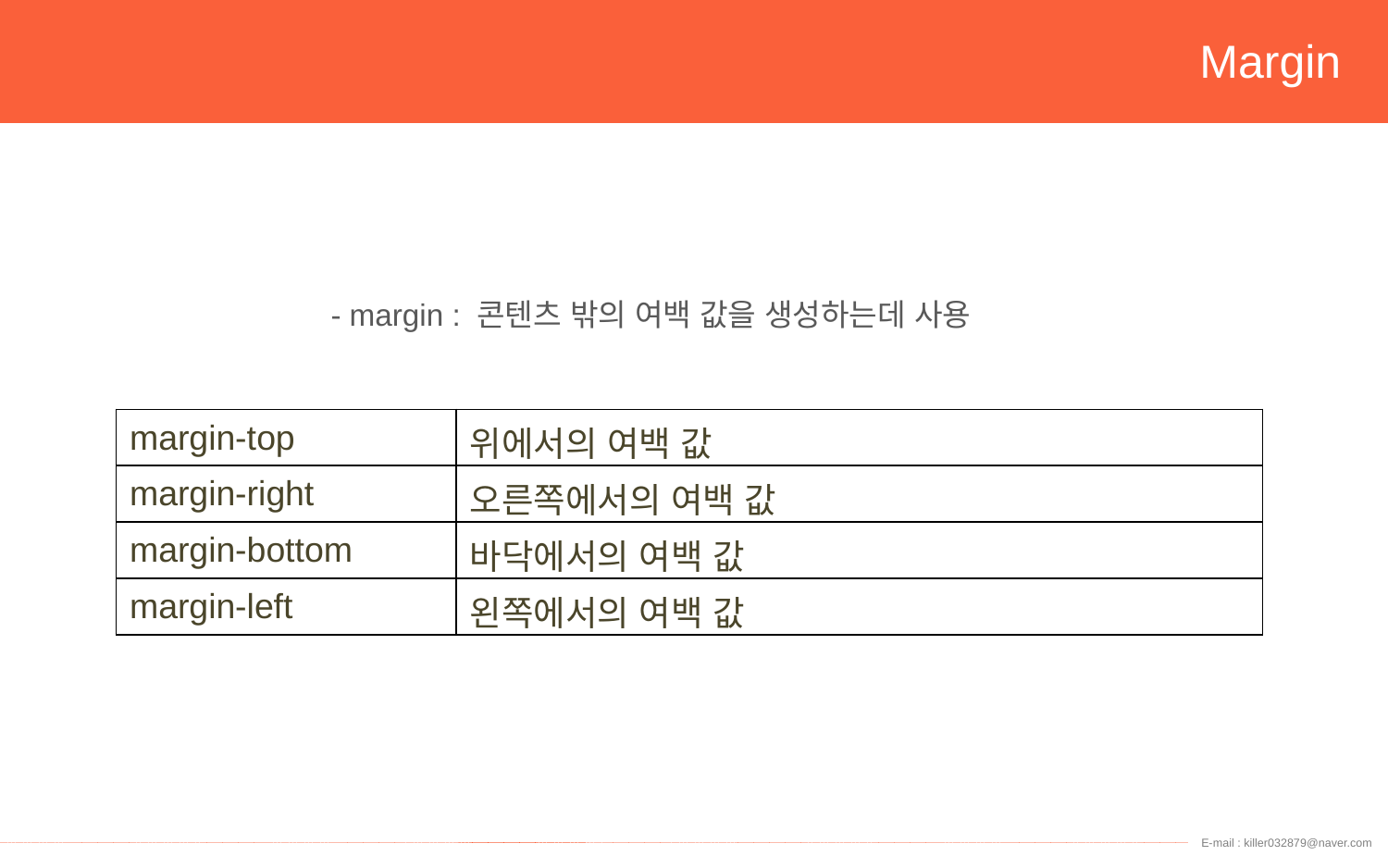

Margin
- margin : 콘텐츠 밖의 여백 값을 생성하는데 사용
| margin-top | 위에서의 여백 값 |
| --- | --- |
| margin-right | 오른쪽에서의 여백 값 |
| margin-bottom | 바닥에서의 여백 값 |
| margin-left | 왼쪽에서의 여백 값 |